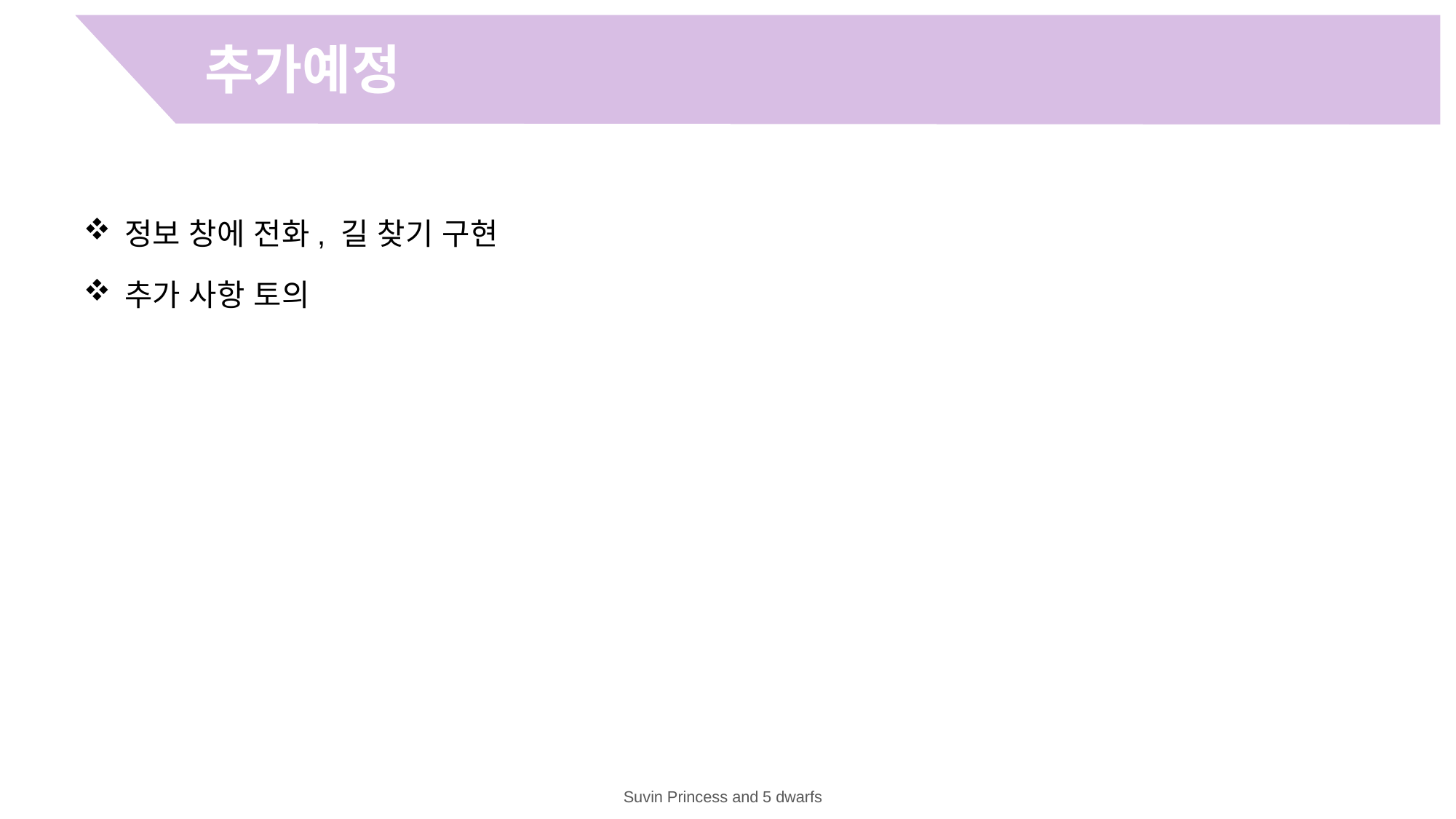

추가예정
정보 창에 전화, 길 찾기 구현
추가 사항 토의

Suvin Princess and 5 dwarfs